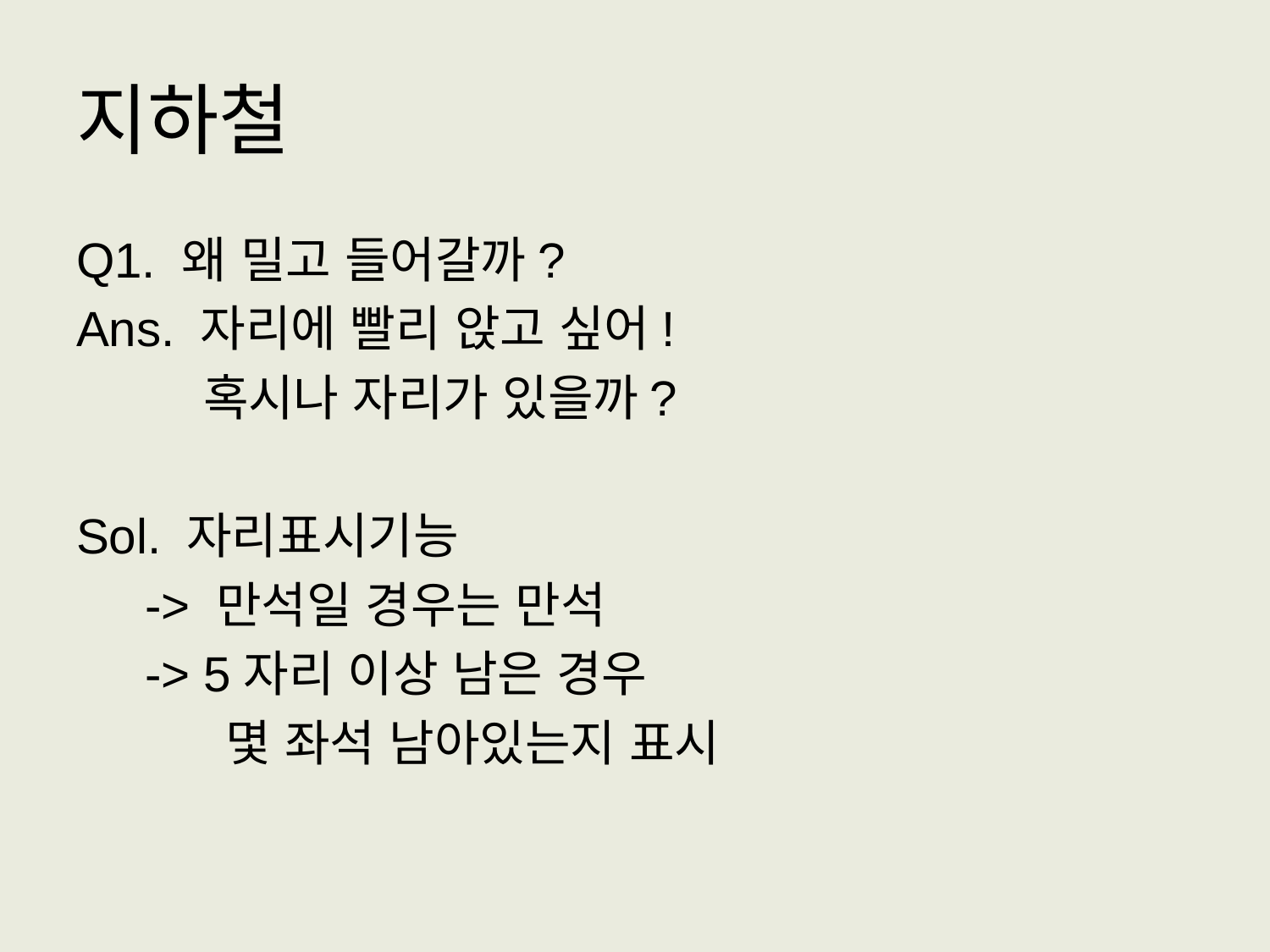

# 지하철
Q1. 왜 밀고 들어갈까?
Ans. 자리에 빨리 앉고 싶어!
	혹시나 자리가 있을까?

Sol. 자리표시기능
     -> 만석일 경우는 만석
     -> 5자리 이상 남은 경우
          몇 좌석 남아있는지 표시